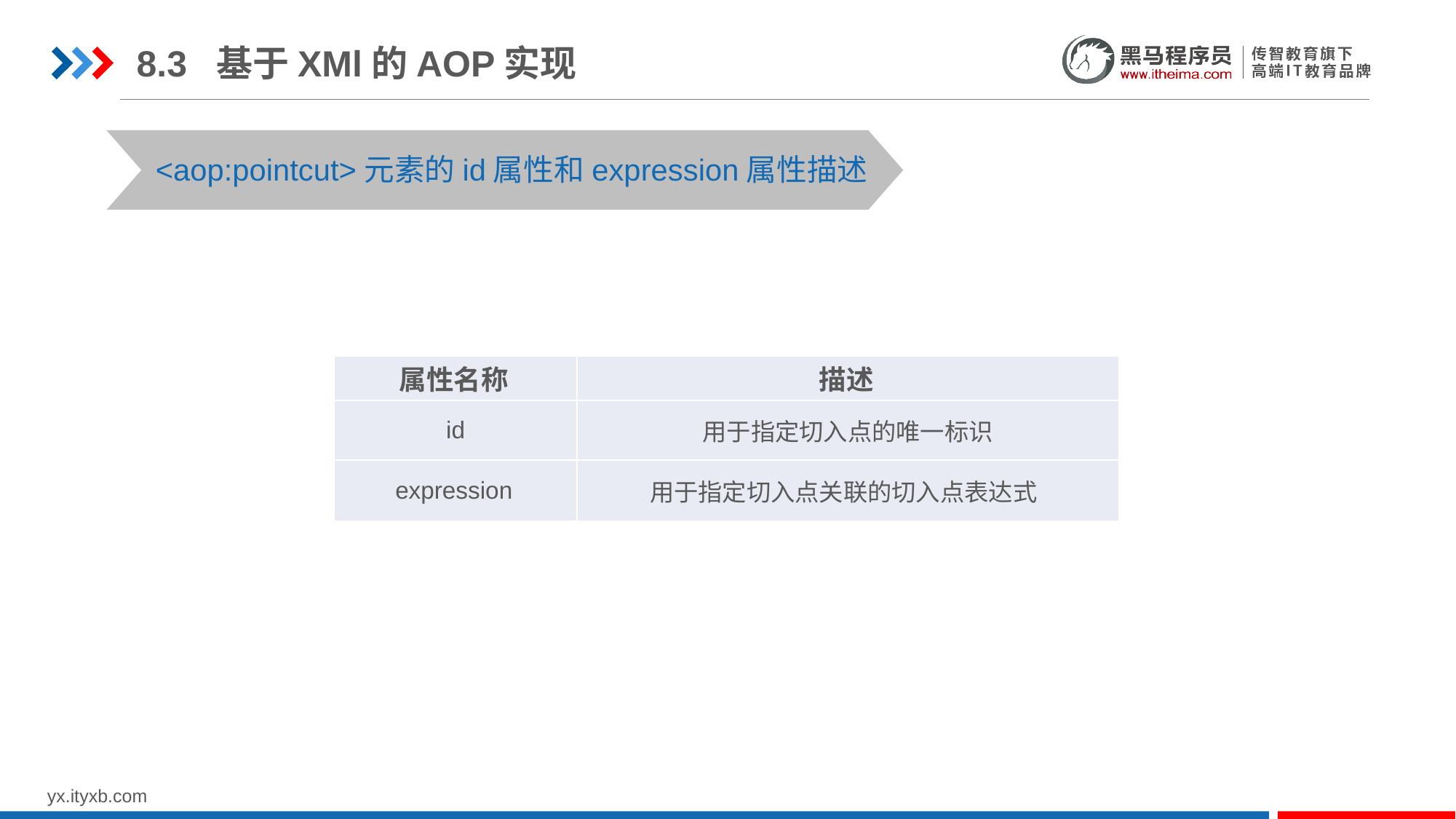

8.3  基于XMl的AOP实现

<aop:pointcut>元素的id属性和expression属性描述
| 属性名称 | 描述 |
| --- | --- |
| id | 用于指定切入点的唯一标识 |
| expression | 用于指定切入点关联的切入点表达式 |